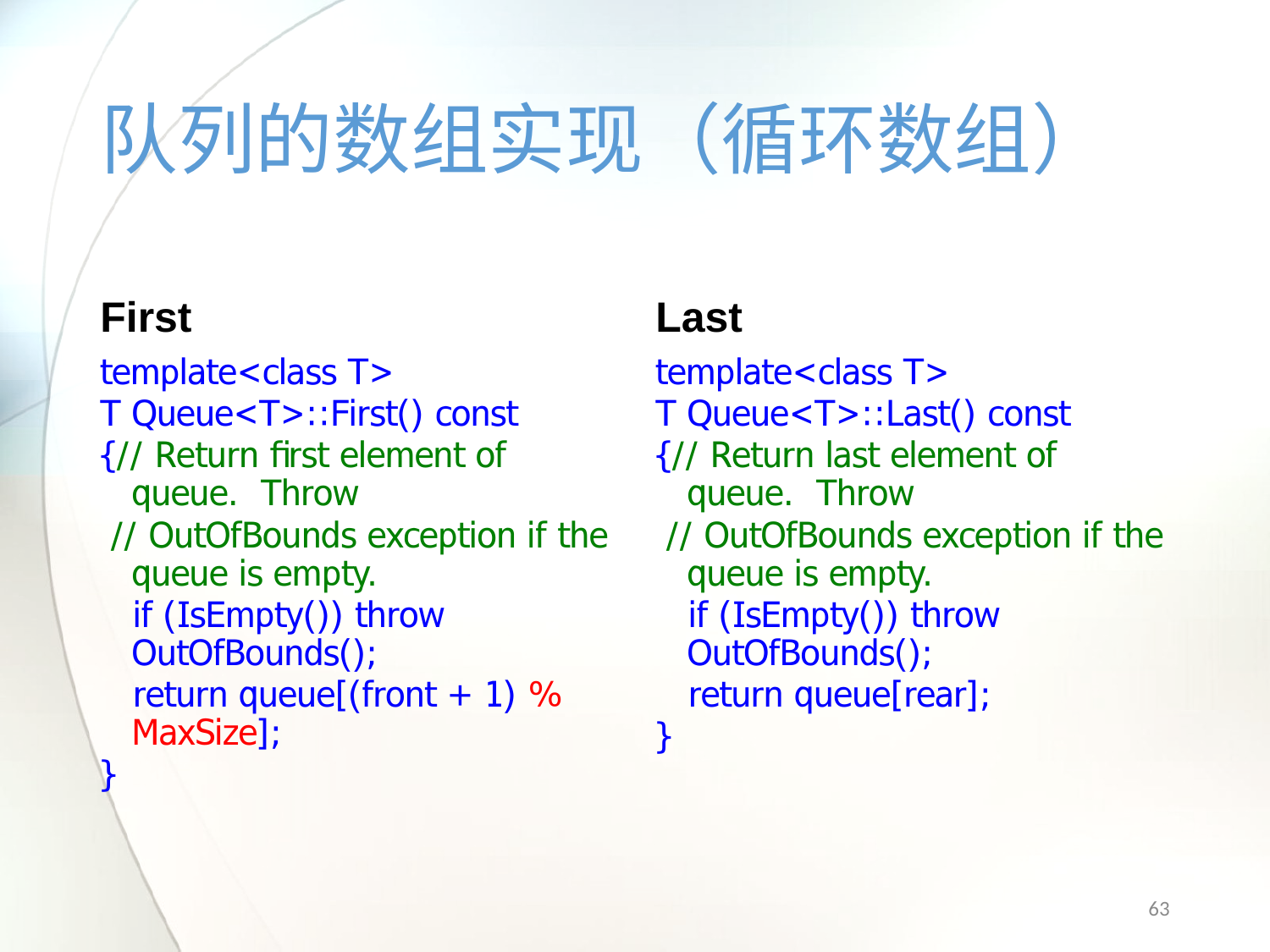

# 队列的数组实现（循环数组）
First
Last
template<class T>
T Queue<T>::First() const
{// Return first element of queue.  Throw
 // OutOfBounds exception if the queue is empty.
   if (IsEmpty()) throw OutOfBounds();
   return queue[(front + 1) % MaxSize];
}

template<class T>
T Queue<T>::Last() const
{// Return last element of queue.  Throw
 // OutOfBounds exception if the queue is empty.
   if (IsEmpty()) throw OutOfBounds();
   return queue[rear];
}

63